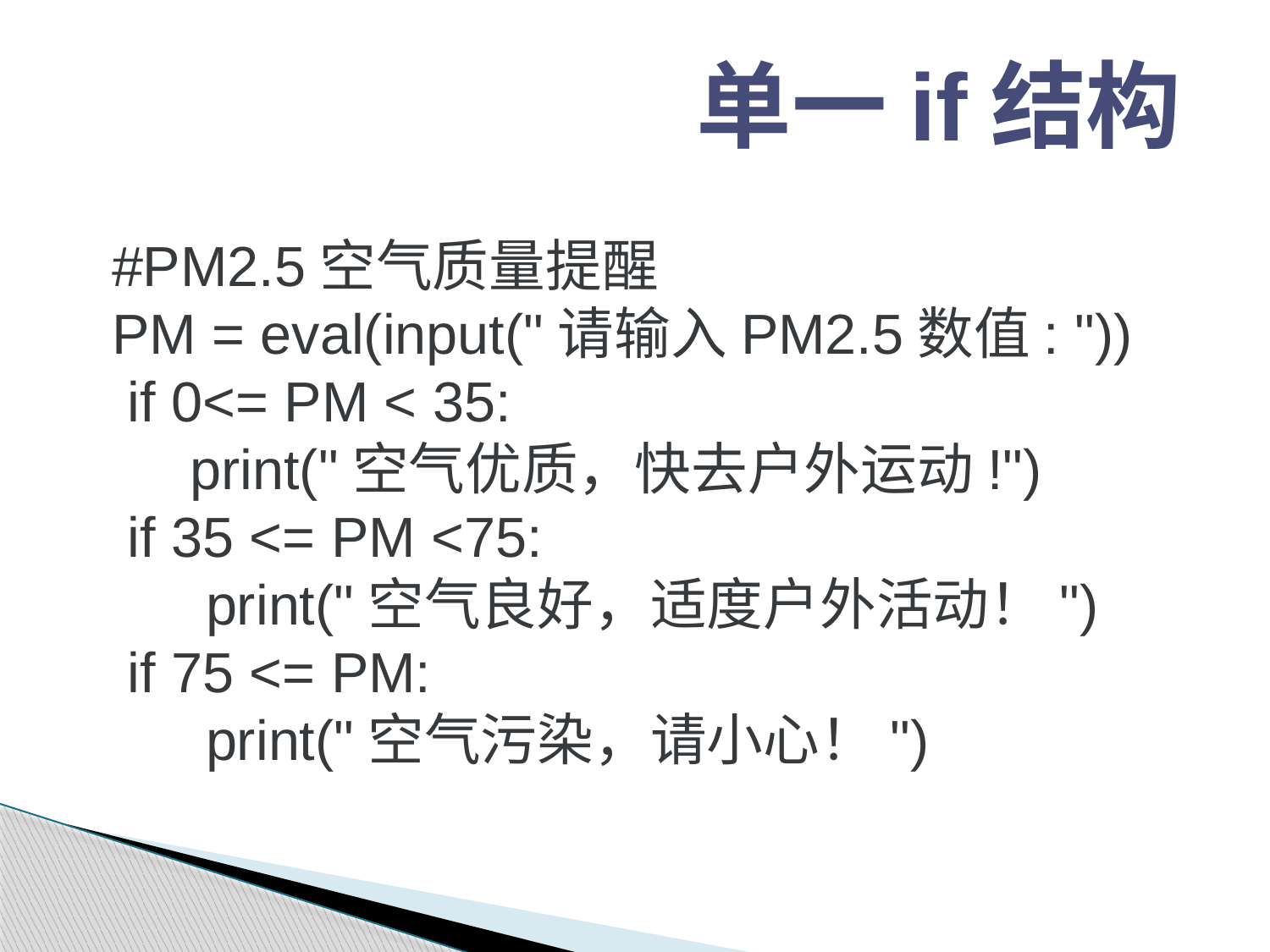

单一if结构

#PM2.5空气质量提醒
PM = eval(input("请输入PM2.5数值: "))
 if 0<= PM < 35:
     print("空气优质，快去户外运动!")
 if 35 <= PM <75:
      print("空气良好，适度户外活动！")
 if 75 <= PM:
      print("空气污染，请小心！")